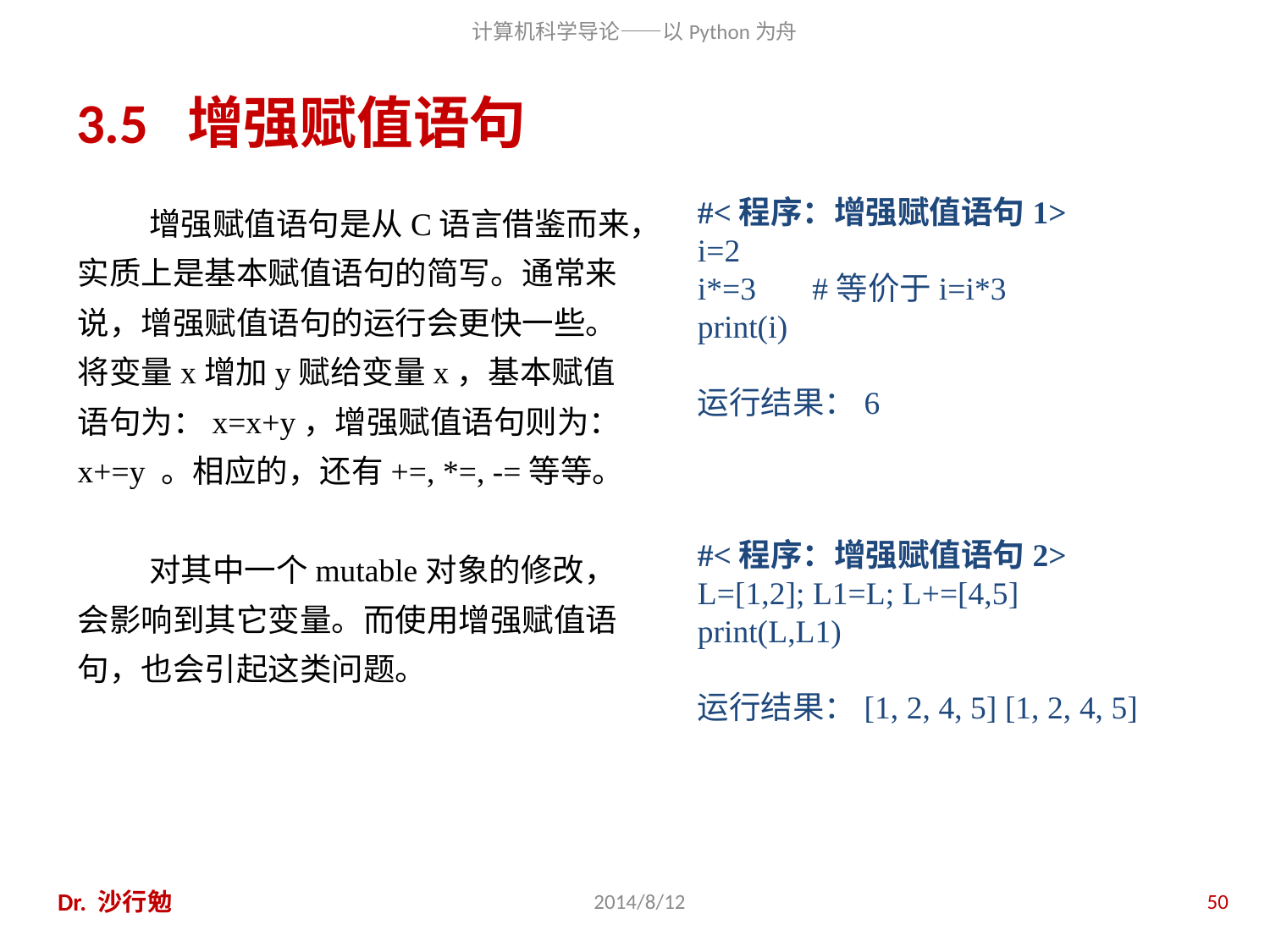

# 3.5  增强赋值语句
增强赋值语句是从C语言借鉴而来，实质上是基本赋值语句的简写。通常来说，增强赋值语句的运行会更快一些。将变量x增加y赋给变量x，基本赋值语句为：x=x+y，增强赋值语句则为：x+=y 。相应的，还有+=, *=, -=等等。

对其中一个mutable对象的修改，会影响到其它变量。而使用增强赋值语句，也会引起这类问题。
#<程序：增强赋值语句1>
i=2
i*=3       #等价于i=i*3
print(i)

运行结果：6

#<程序：增强赋值语句2>
L=[1,2]; L1=L; L+=[4,5]
print(L,L1)

运行结果：[1, 2, 4, 5] [1, 2, 4, 5]

Dr. 沙行勉
2014/8/12
50